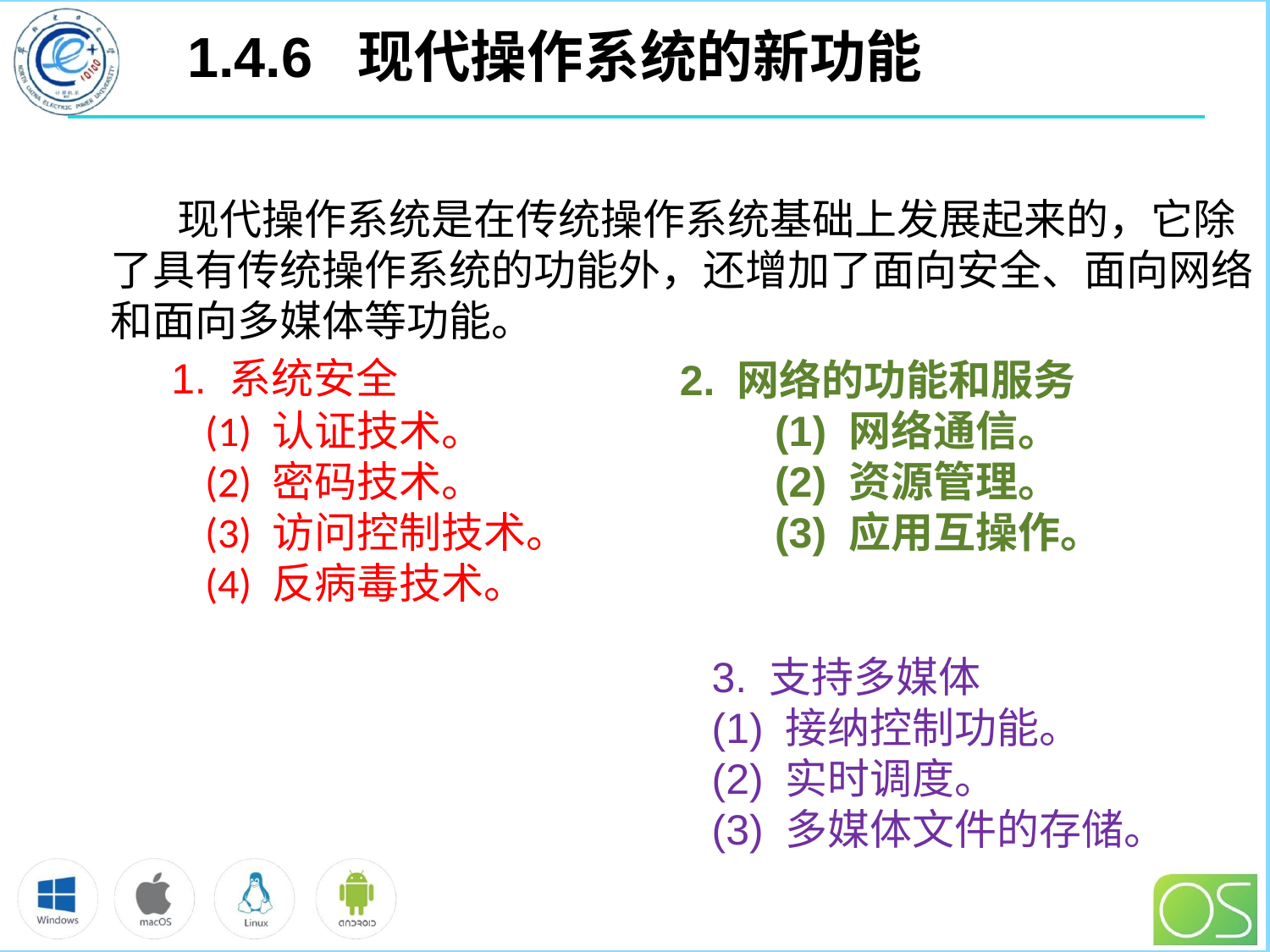

# 1.4.6  现代操作系统的新功能
           现代操作系统是在传统操作系统基础上发展起来的，它除了具有传统操作系统的功能外，还增加了面向安全、面向网络和面向多媒体等功能。
　1. 系统安全
　　(1) 认证技术。
　　(2) 密码技术。
　　(3) 访问控制技术。
　　(4) 反病毒技术。
2. 网络的功能和服务
　　(1) 网络通信。
　　(2) 资源管理。
　　(3) 应用互操作。
　　3. 支持多媒体
　　(1) 接纳控制功能。
　　(2) 实时调度。
　　(3) 多媒体文件的存储。